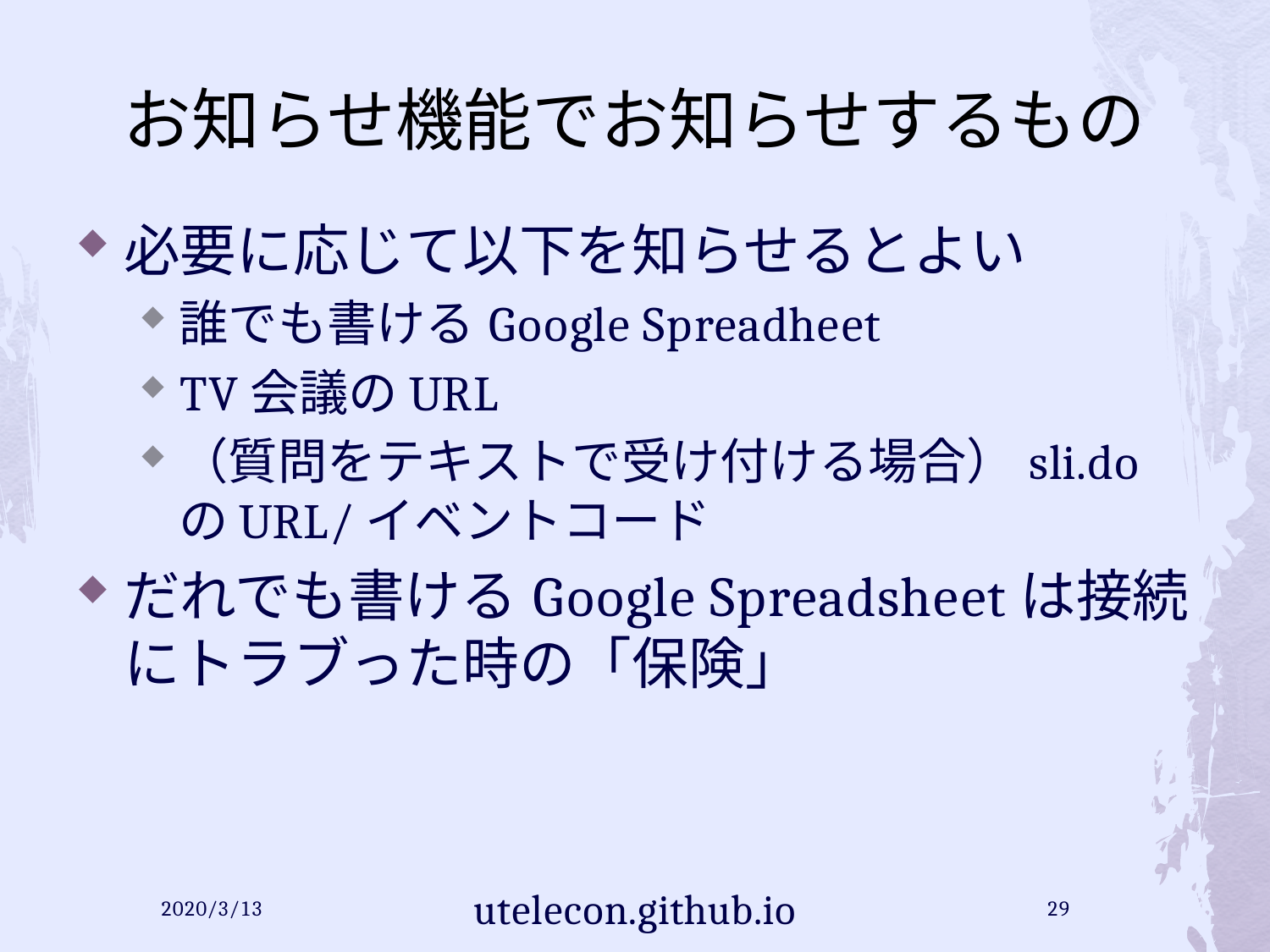

# お知らせ機能でお知らせするもの
必要に応じて以下を知らせるとよい
誰でも書けるGoogle Spreadheet
TV会議のURL
（質問をテキストで受け付ける場合）sli.doのURL/イベントコード
だれでも書けるGoogle Spreadsheetは接続にトラブった時の「保険」
2020/3/13
utelecon.github.io
29